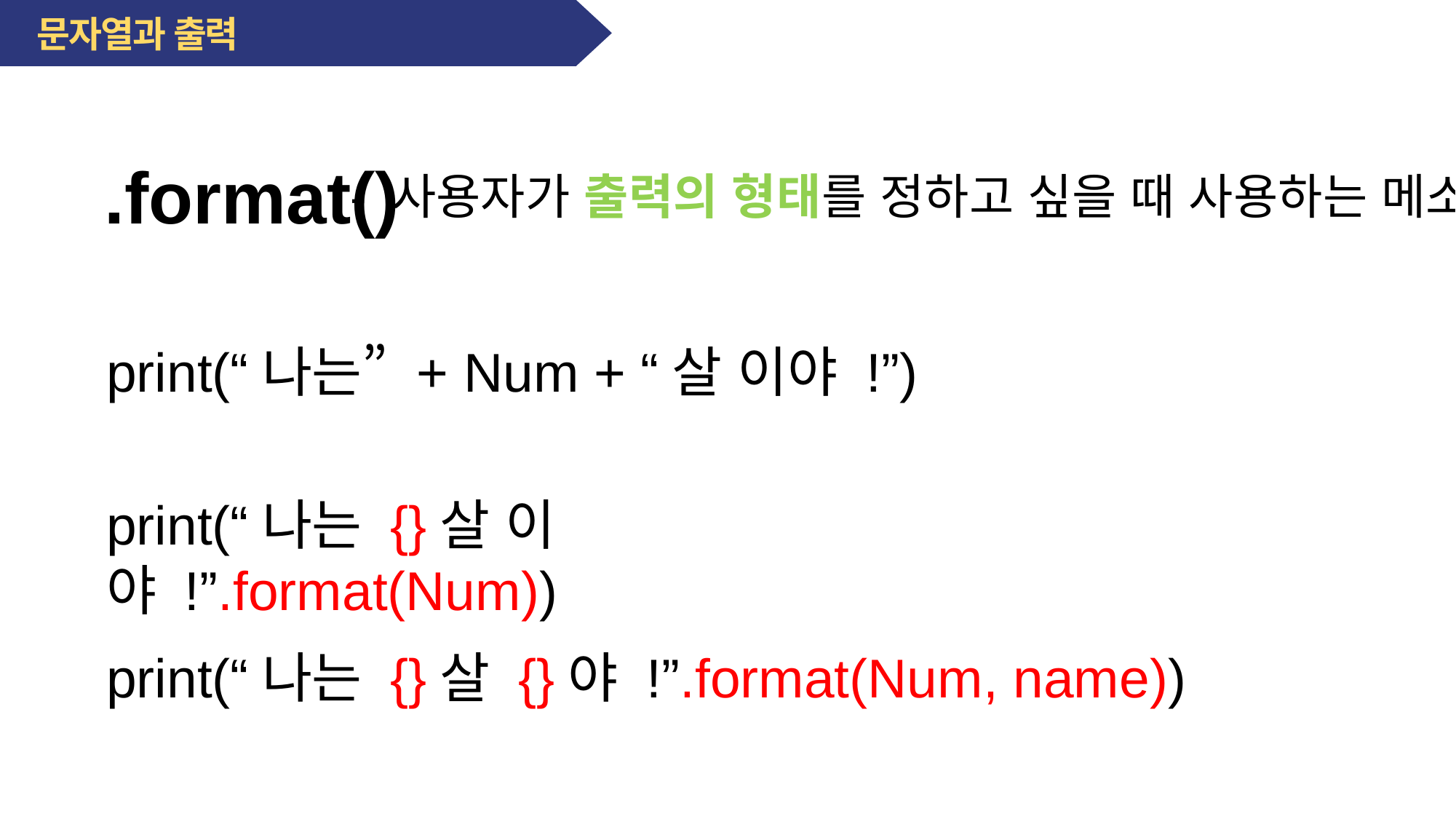

문자열과 출력
.format()
- 사용자가 출력의 형태를 정하고 싶을 때 사용하는 메소드
print(“나는” + Num + “살 이야 !”)
print(“나는 {}살 이야 !”.format(Num))
print(“나는 {}살 {}야 !”.format(Num, name))